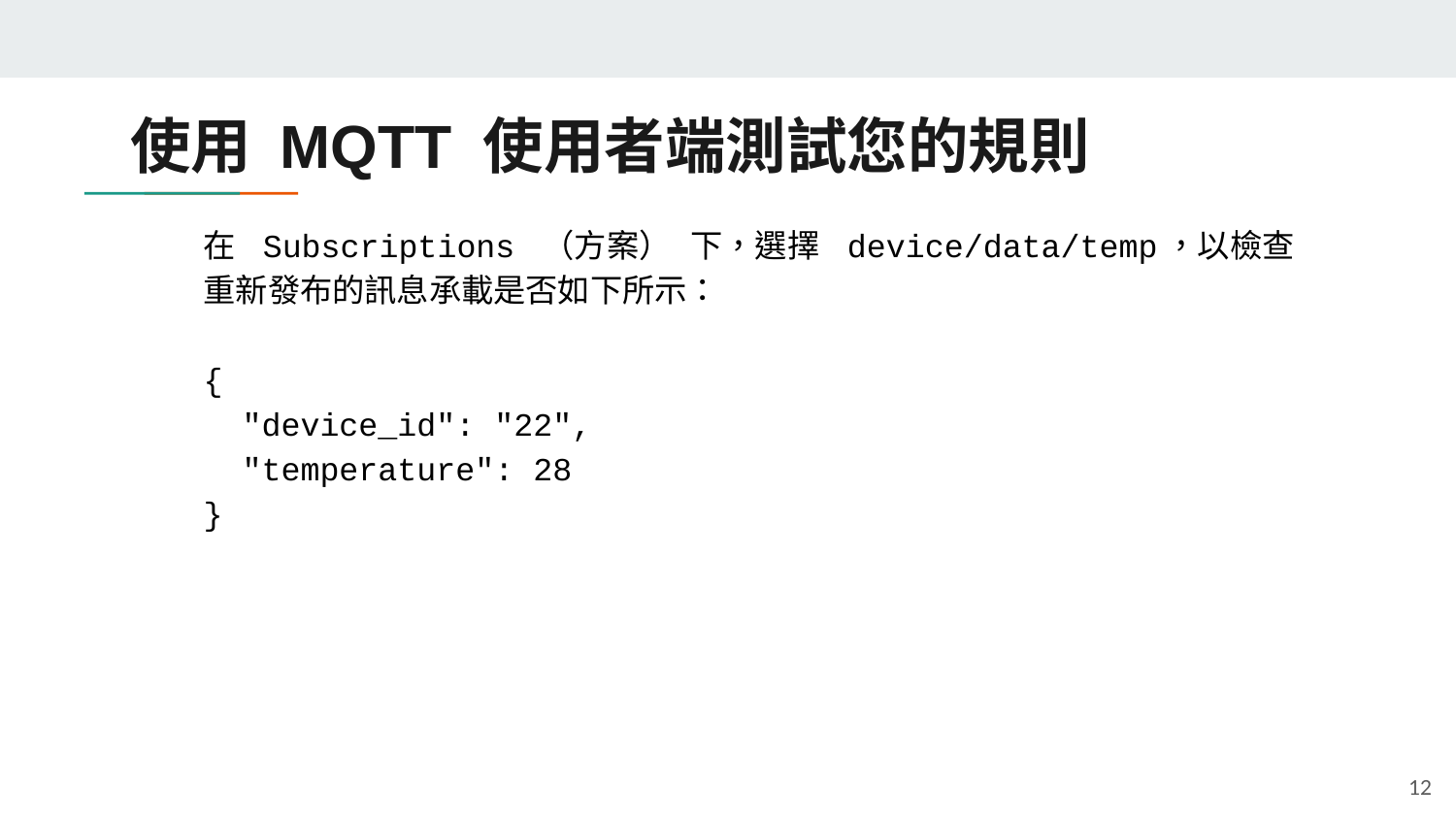

# 使用 MQTT 使用者端測試您的規則
在 Subscriptions （方案） 下，選擇 device/data/temp，以檢查重新發布的訊息承載是否如下所示：

{
  "device_id": "22",
  "temperature": 28
}

12